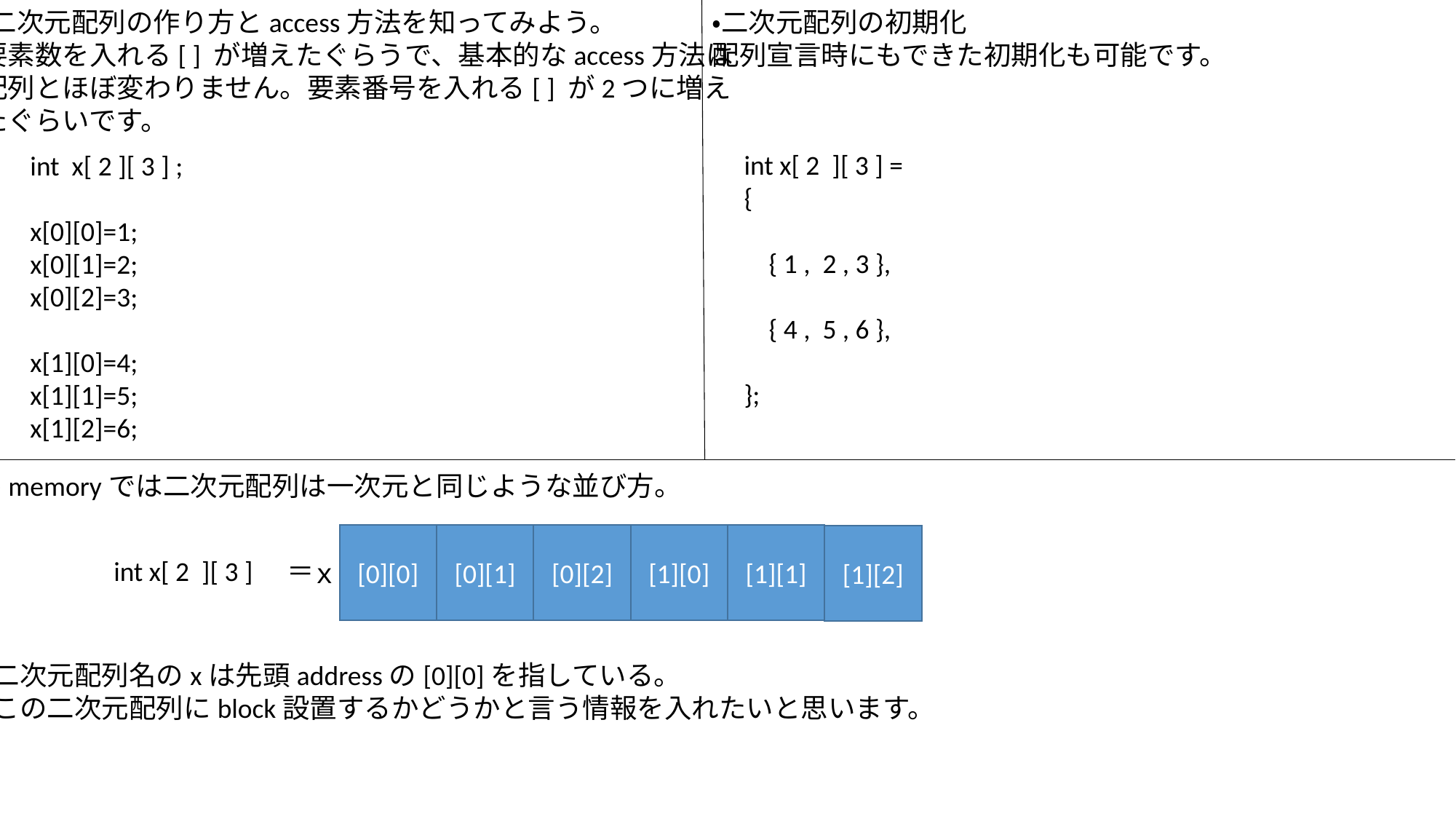

・二次元配列の作り方とaccess方法を知ってみよう。
要素数を入れる[ ] が増えたぐらうで、基本的なaccess方法は
配列とほぼ変わりません。要素番号を入れる[ ] が2つに増え
たぐらいです。
・二次元配列の初期化
配列宣言時にもできた初期化も可能です。
int x[ 2  ][ 3 ] =
{

    { 1 ,  2 , 3 },

    { 4 ,  5 , 6 },

};
int  x[ 2 ][ 3 ] ;

x[0][0]=1;
x[0][1]=2;
x[0][2]=3;

x[1][0]=4;
x[1][1]=5;
x[1][2]=6;

・memoryでは二次元配列は一次元と同じような並び方。
[0][0]
[0][1]
[0][2]
[1][0]
[1][1]
[1][2]
int x[ 2  ][ 3 ]　＝
ｘ
二次元配列名のxは先頭addressの[0][0]を指している。
この二次元配列にblock設置するかどうかと言う情報を入れたいと思います。